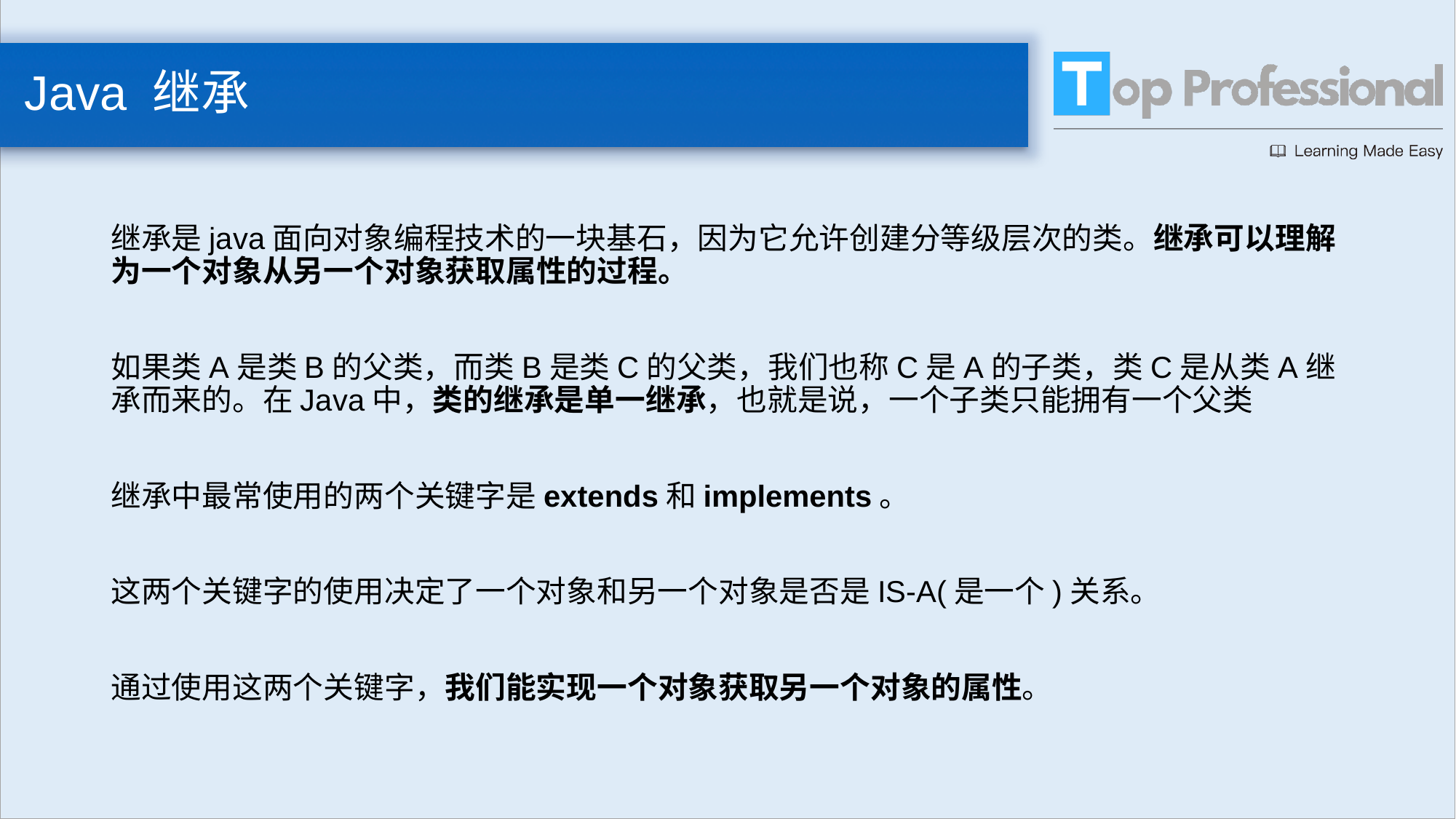

# Java 继承
继承是java面向对象编程技术的一块基石，因为它允许创建分等级层次的类。继承可以理解为一个对象从另一个对象获取属性的过程。

如果类A是类B的父类，而类B是类C的父类，我们也称C是A的子类，类C是从类A继承而来的。在Java中，类的继承是单一继承，也就是说，一个子类只能拥有一个父类

继承中最常使用的两个关键字是extends和implements。

这两个关键字的使用决定了一个对象和另一个对象是否是IS-A(是一个)关系。

通过使用这两个关键字，我们能实现一个对象获取另一个对象的属性。